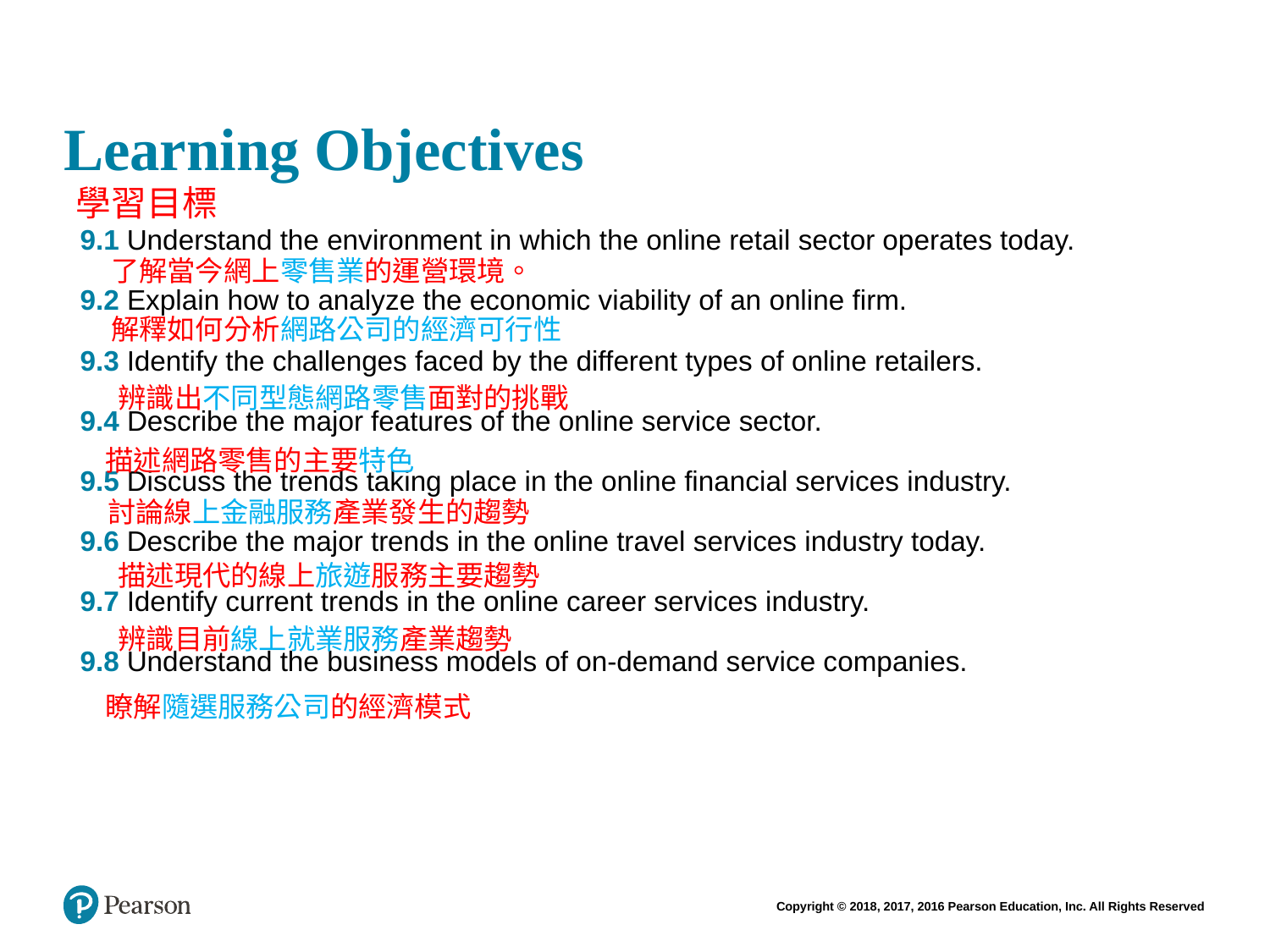

# Learning Objectives
學習目標
9.1 Understand the environment in which the online retail sector operates today.
9.2 Explain how to analyze the economic viability of an online firm.
9.3 Identify the challenges faced by the different types of online retailers.
9.4 Describe the major features of the online service sector.
9.5 Discuss the trends taking place in the online financial services industry.
9.6 Describe the major trends in the online travel services industry today.
9.7 Identify current trends in the online career services industry.
9.8 Understand the business models of on-demand service companies.
了解當今網上零售業的運營環境。
解釋如何分析網路公司的經濟可行性
辨識出不同型態網路零售面對的挑戰
描述網路零售的主要特色
討論線上金融服務產業發生的趨勢
描述現代的線上旅遊服務主要趨勢
辨識目前線上就業服務產業趨勢
瞭解隨選服務公司的經濟模式